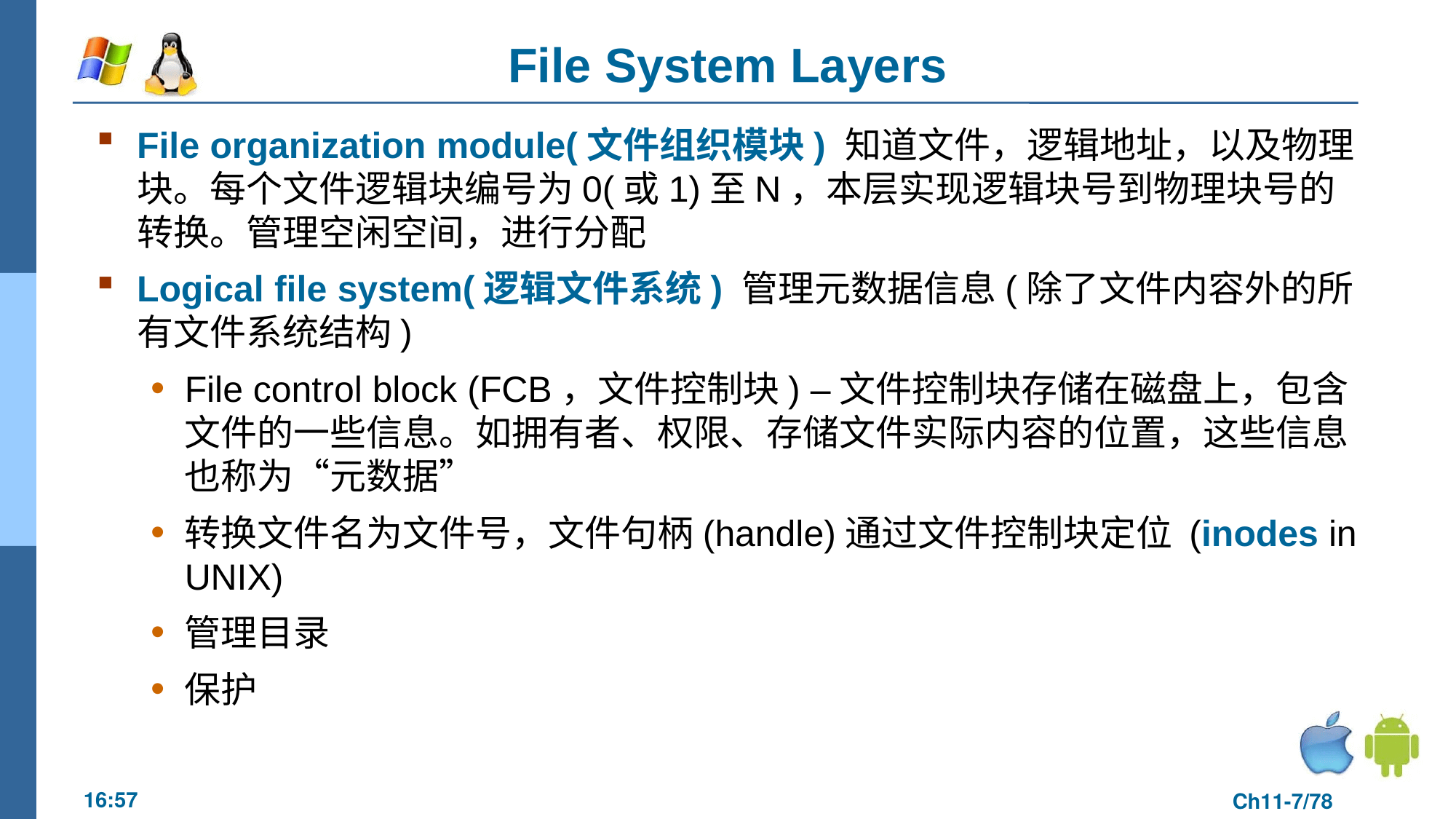

# File System Layers
File organization module(文件组织模块) 知道文件，逻辑地址，以及物理块。每个文件逻辑块编号为0(或1)至N，本层实现逻辑块号到物理块号的转换。管理空闲空间，进行分配
Logical file system(逻辑文件系统) 管理元数据信息(除了文件内容外的所有文件系统结构)
File control block (FCB，文件控制块) –文件控制块存储在磁盘上，包含文件的一些信息。如拥有者、权限、存储文件实际内容的位置，这些信息也称为“元数据”
转换文件名为文件号，文件句柄(handle)通过文件控制块定位 (inodes in UNIX)
管理目录
保护